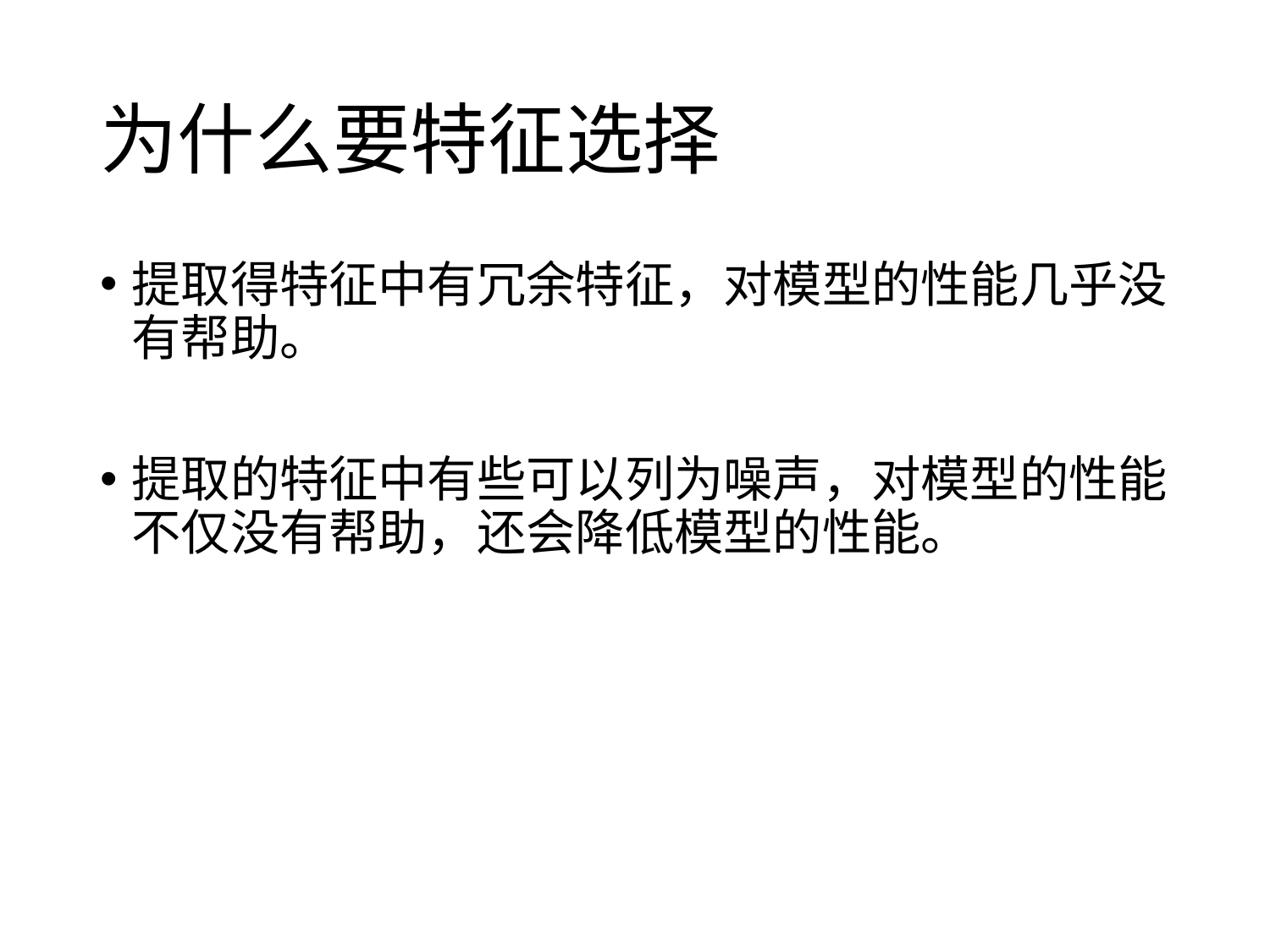

# 为什么要特征选择
提取得特征中有冗余特征，对模型的性能几乎没有帮助。

提取的特征中有些可以列为噪声，对模型的性能不仅没有帮助，还会降低模型的性能。